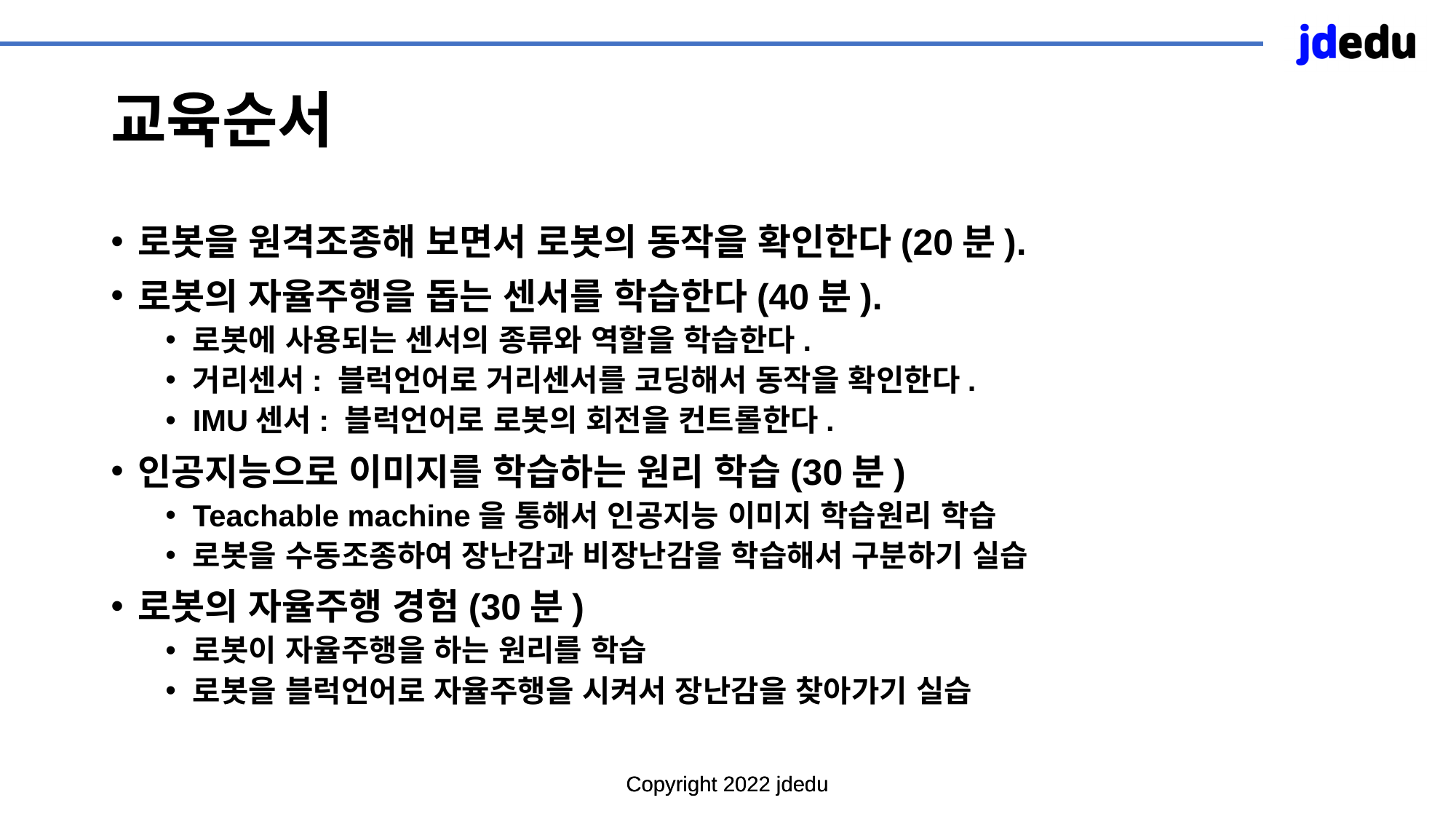

# 교육순서
로봇을 원격조종해 보면서 로봇의 동작을 확인한다(20분).
로봇의 자율주행을 돕는 센서를 학습한다(40분).
로봇에 사용되는 센서의 종류와 역할을 학습한다.
거리센서: 블럭언어로 거리센서를 코딩해서 동작을 확인한다.
IMU센서: 블럭언어로 로봇의 회전을 컨트롤한다.
인공지능으로 이미지를 학습하는 원리 학습(30분)
Teachable machine을 통해서 인공지능 이미지 학습원리 학습
로봇을 수동조종하여 장난감과 비장난감을 학습해서 구분하기 실습
로봇의 자율주행 경험(30분)
로봇이 자율주행을 하는 원리를 학습
로봇을 블럭언어로 자율주행을 시켜서 장난감을 찾아가기 실습